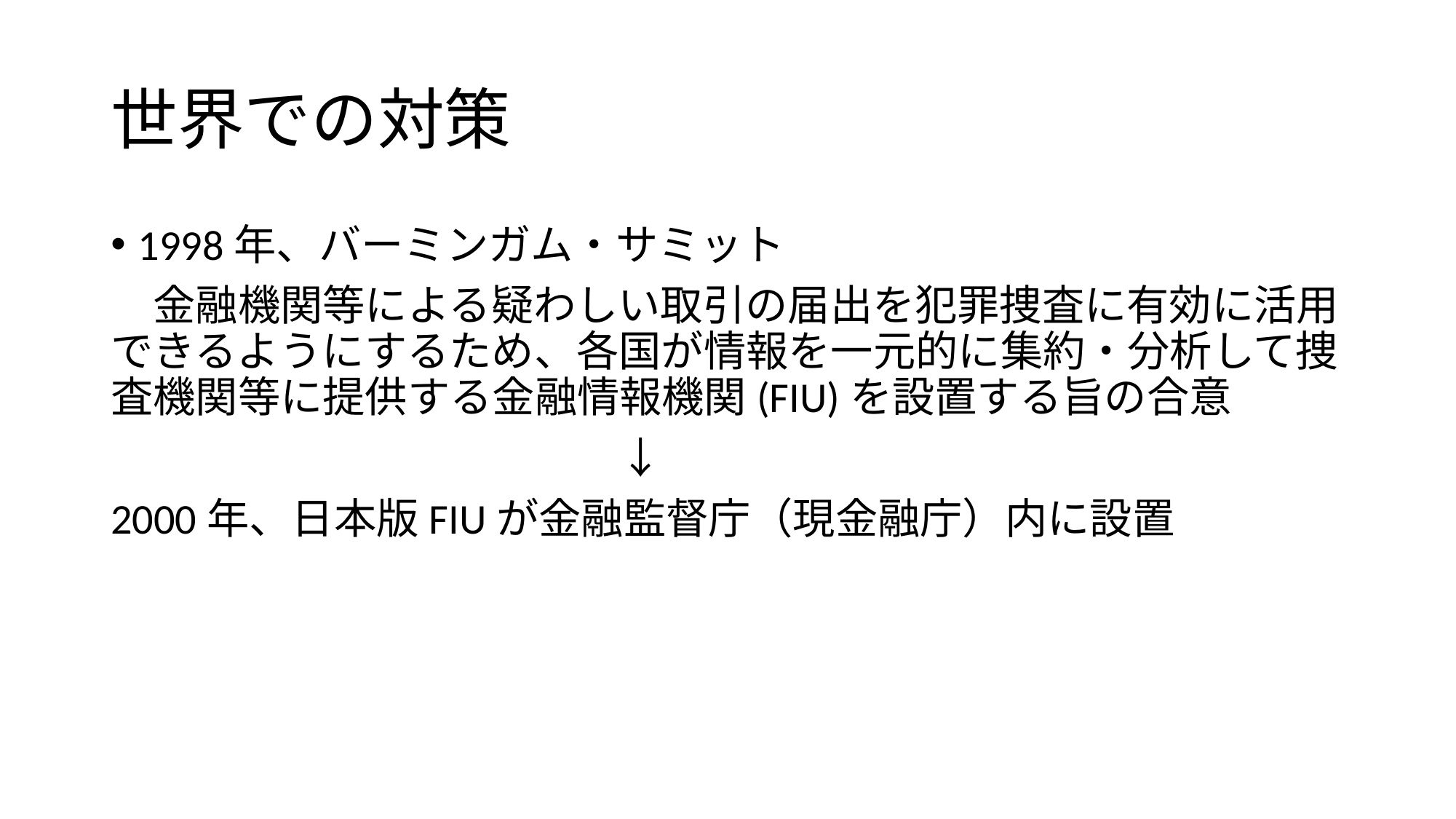

# 世界での対策
1998年、バーミンガム・サミット
　金融機関等による疑わしい取引の届出を犯罪捜査に有効に活用できるようにするため、各国が情報を一元的に集約・分析して捜査機関等に提供する金融情報機関(FIU)を設置する旨の合意
　　　　　　　　　　　　↓
2000年、日本版FIUが金融監督庁（現金融庁）内に設置